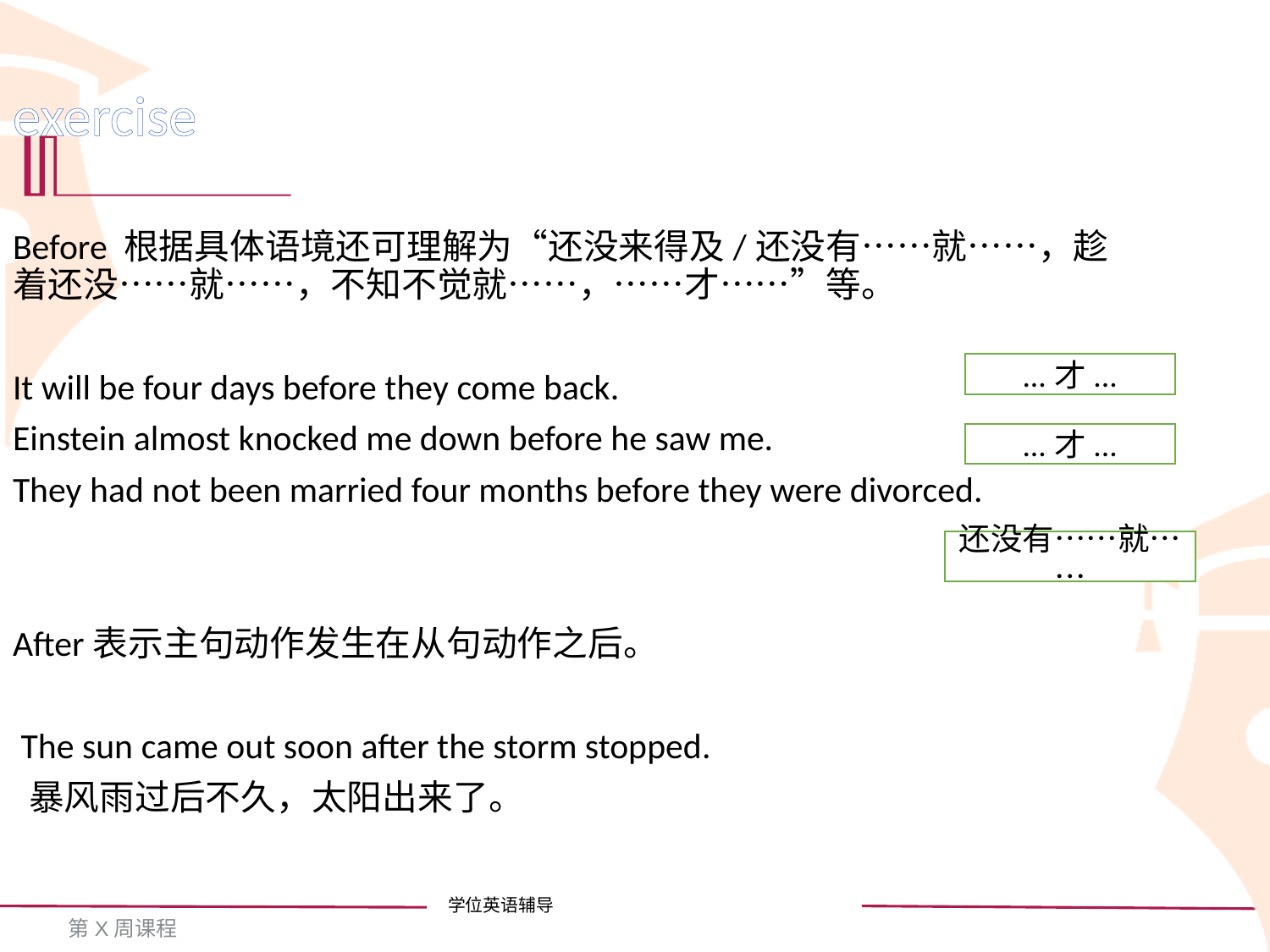

exercise
Before 根据具体语境还可理解为“还没来得及/还没有……就……，趁着还没……就……，不知不觉就……，……才……”等。

It will be four days before they come back.
Einstein almost knocked me down before he saw me.
They had not been married four months before they were divorced.

After表示主句动作发生在从句动作之后。

 The sun came out soon after the storm stopped.
 暴风雨过后不久，太阳出来了。
...才...
...才...
还没有……就……